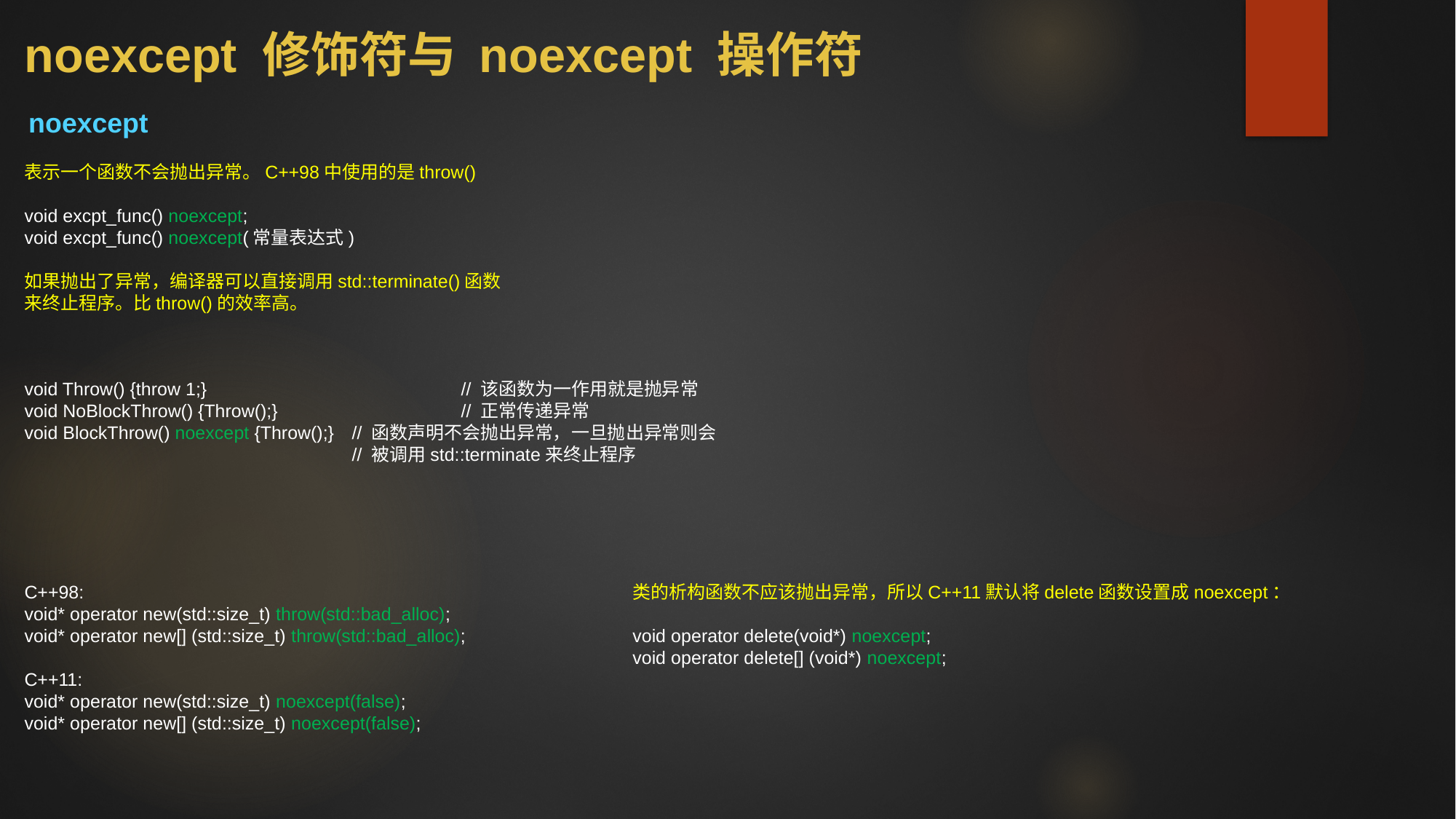

# noexcept 修饰符与 noexcept 操作符
noexcept
表示一个函数不会抛出异常。C++98中使用的是throw()

void excpt_func() noexcept;
void excpt_func() noexcept(常量表达式)

如果抛出了异常，编译器可以直接调用std::terminate()函数来终止程序。比throw()的效率高。

void Throw() {throw 1;}			// 该函数为一作用就是抛异常
void NoBlockThrow() {Throw();}		// 正常传递异常
void BlockThrow() noexcept {Throw();}	// 函数声明不会抛出异常，一旦抛出异常则会				// 被调用std::terminate来终止程序
C++98:
void* operator new(std::size_t) throw(std::bad_alloc);
void* operator new[] (std::size_t) throw(std::bad_alloc);

C++11:
void* operator new(std::size_t) noexcept(false);
void* operator new[] (std::size_t) noexcept(false);
类的析构函数不应该抛出异常，所以C++11默认将delete函数设置成noexcept：

void operator delete(void*) noexcept;
void operator delete[] (void*) noexcept;